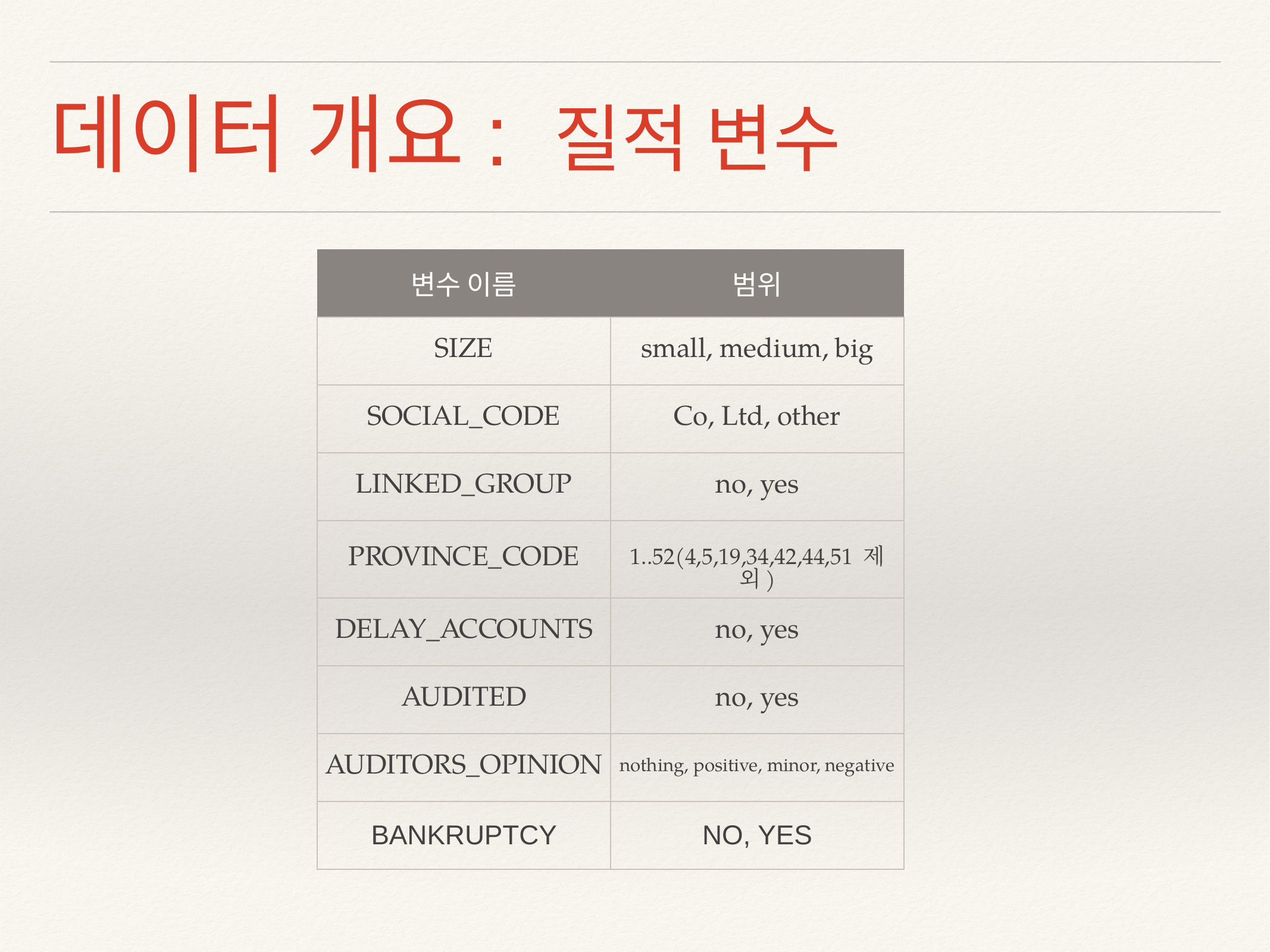

# 데이터 개요: 질적 변수
| 변수 이름 | 범위 |
| --- | --- |
| SIZE | small, medium, big |
| SOCIAL\_CODE | Co, Ltd, other |
| LINKED\_GROUP | no, yes |
| PROVINCE\_CODE | 1..52(4,5,19,34,42,44,51 제외) |
| DELAY\_ACCOUNTS | no, yes |
| AUDITED | no, yes |
| AUDITORS\_OPINION | nothing, positive, minor, negative |
| BANKRUPTCY | NO, YES |